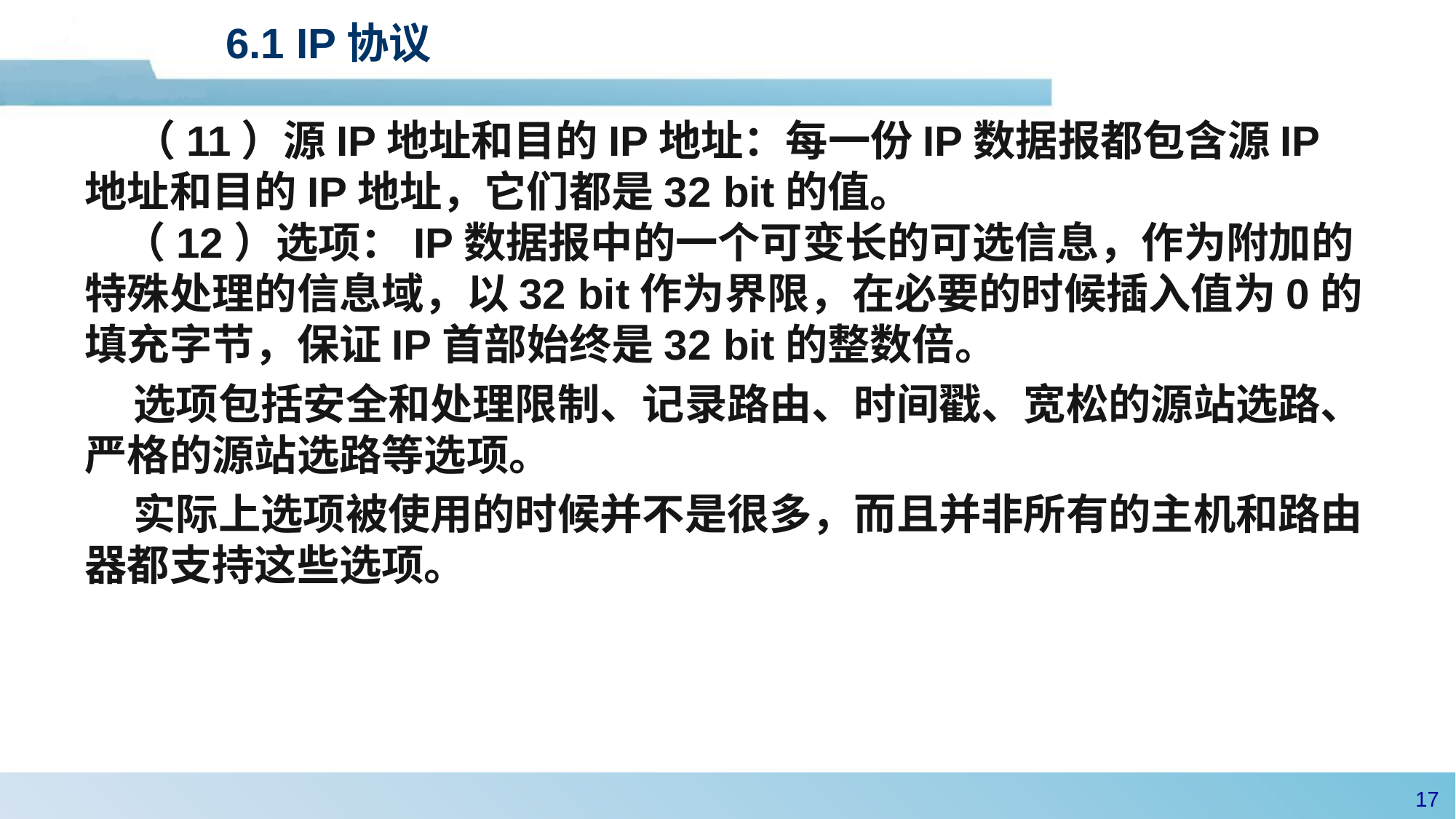

#
6.1 IP协议
    （11）源IP地址和目的IP地址：每一份IP数据报都包含源IP地址和目的IP地址，它们都是32 bit的值。
    （12）选项：IP数据报中的一个可变长的可选信息，作为附加的特殊处理的信息域，以32 bit作为界限，在必要的时候插入值为0的填充字节，保证IP首部始终是32 bit的整数倍。
    选项包括安全和处理限制、记录路由、时间戳、宽松的源站选路、严格的源站选路等选项。
    实际上选项被使用的时候并不是很多，而且并非所有的主机和路由器都支持这些选项。
17